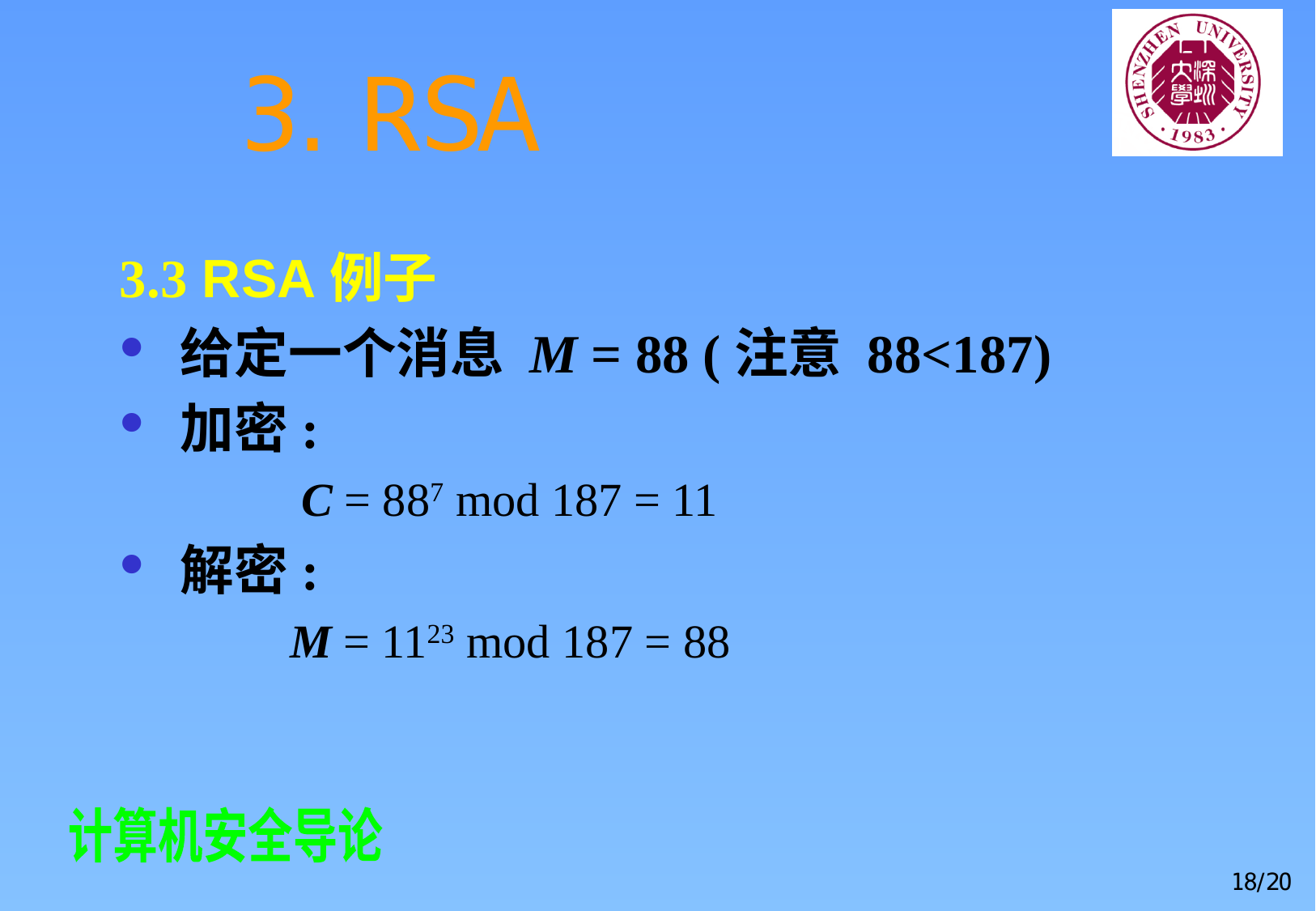

# 3. RSA
3.3 RSA例子
给定一个消息 M = 88 (注意 88<187)
加密:
         C = 887 mod 187 = 11
解密:
        M = 1123 mod 187 = 88

18/20